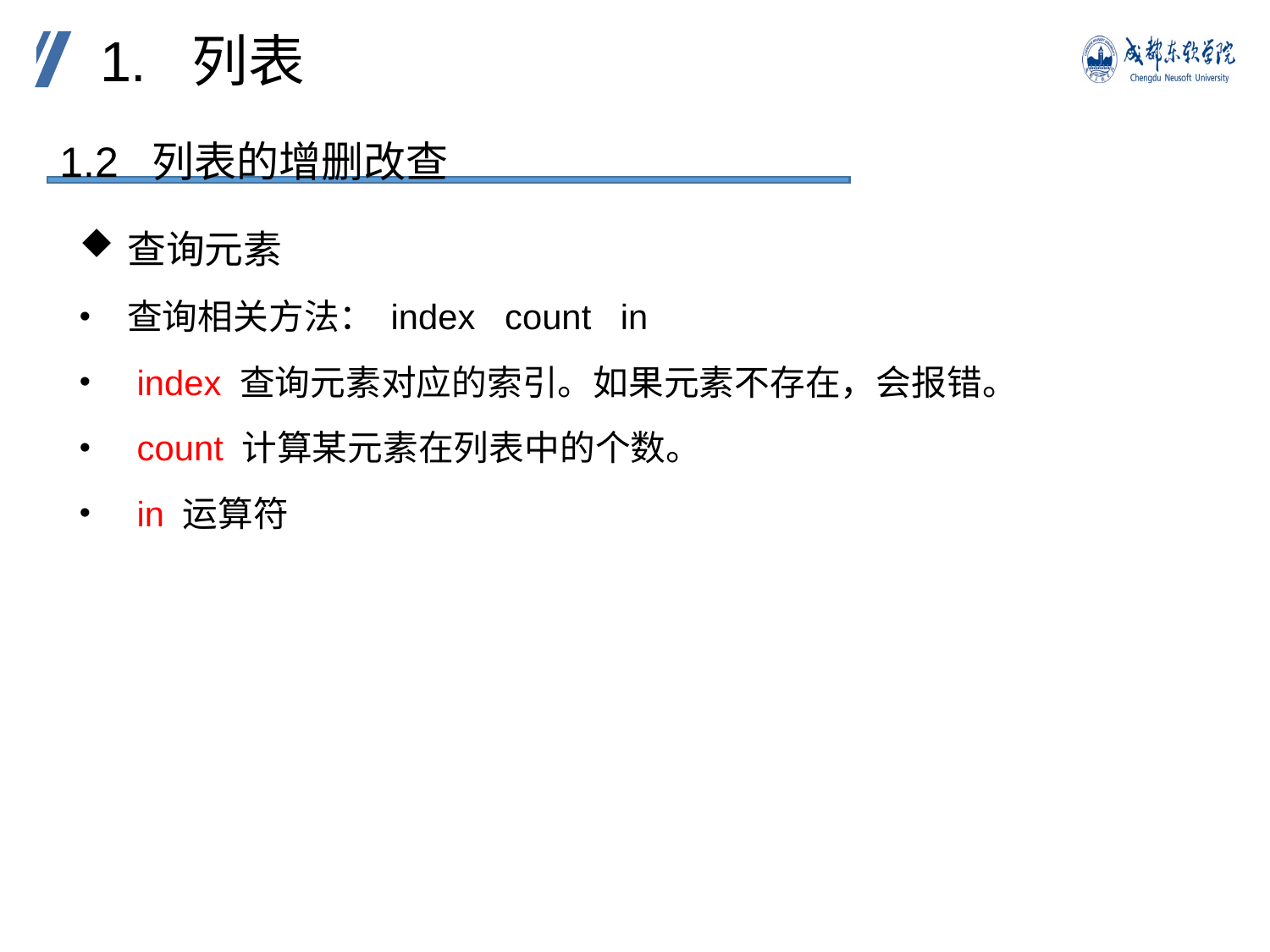

1.  列表
1.2  列表的增删改查

查询元素
查询相关方法： index   count   in
 index 查询元素对应的索引。如果元素不存在，会报错。
 count 计算某元素在列表中的个数。
 in 运算符